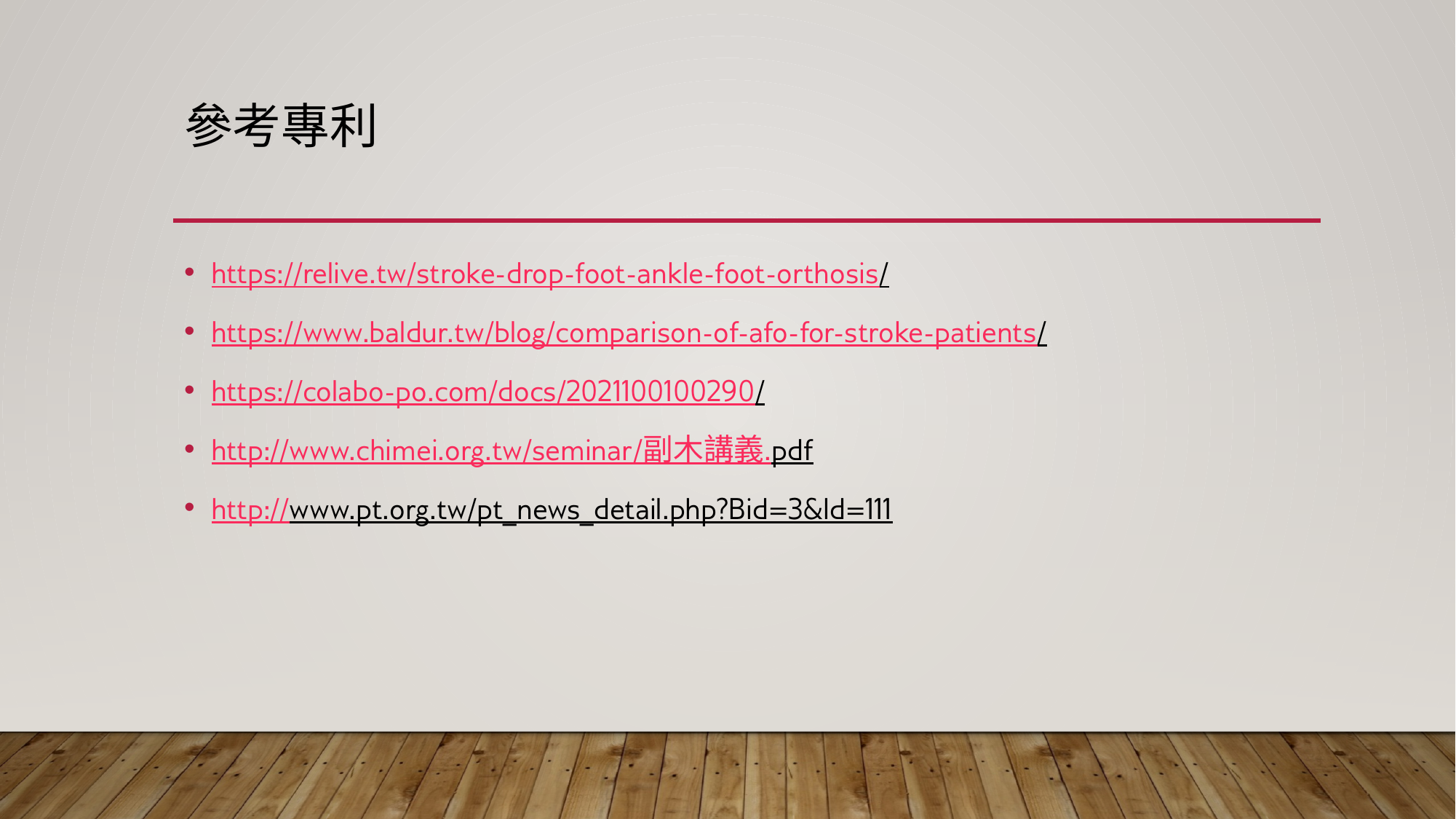

# 參考專利
https://relive.tw/stroke-drop-foot-ankle-foot-orthosis/
https://www.baldur.tw/blog/comparison-of-afo-for-stroke-patients/
https://colabo-po.com/docs/2021100100290/
http://www.chimei.org.tw/seminar/副木講義.pdf
http://www.pt.org.tw/pt_news_detail.php?Bid=3&Id=111